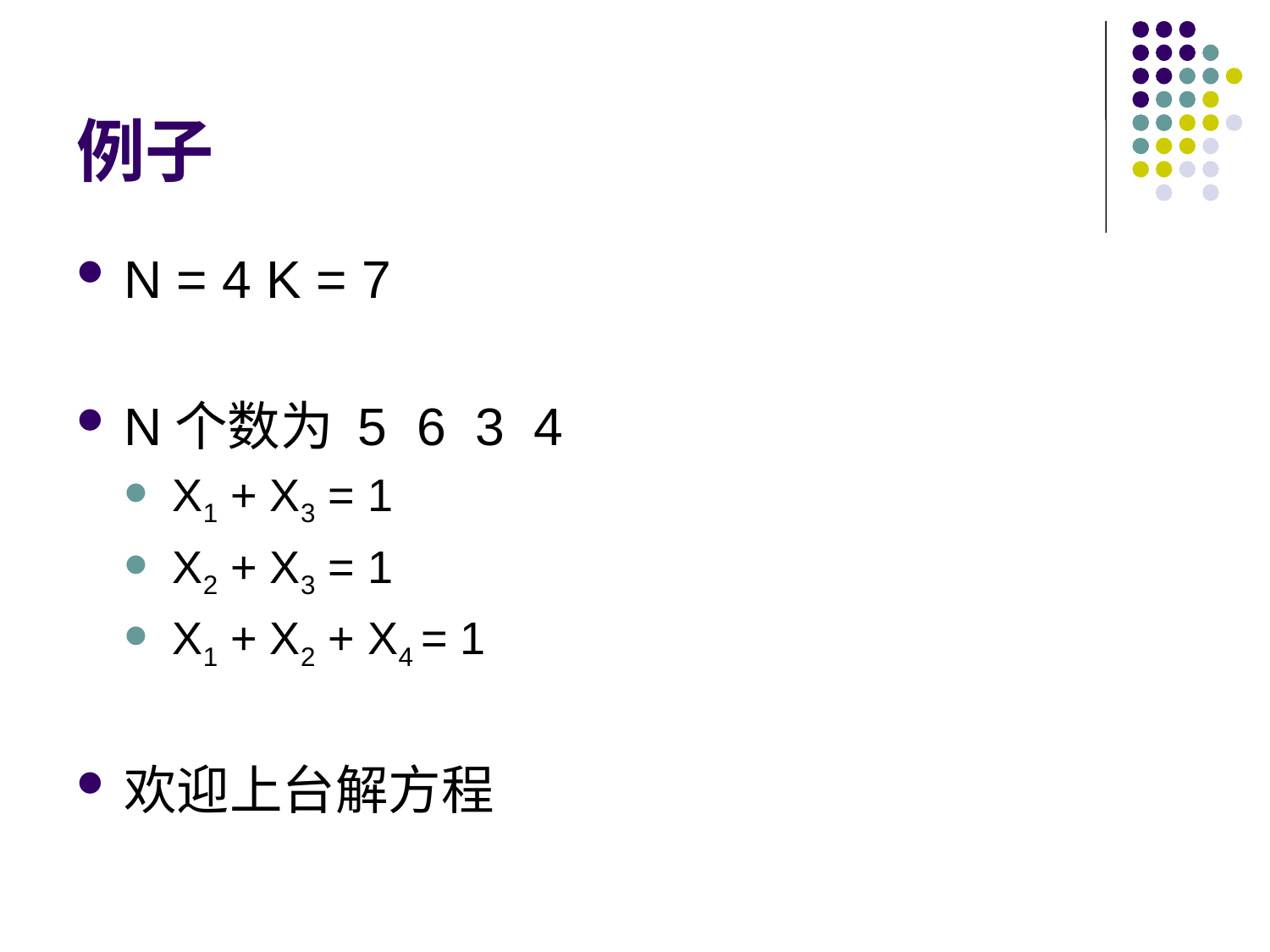

# 例子
N = 4 K = 7

N个数为 5  6  3  4
X1 + X3 = 1
X2 + X3 = 1
X1 + X2 + X4 = 1

欢迎上台解方程